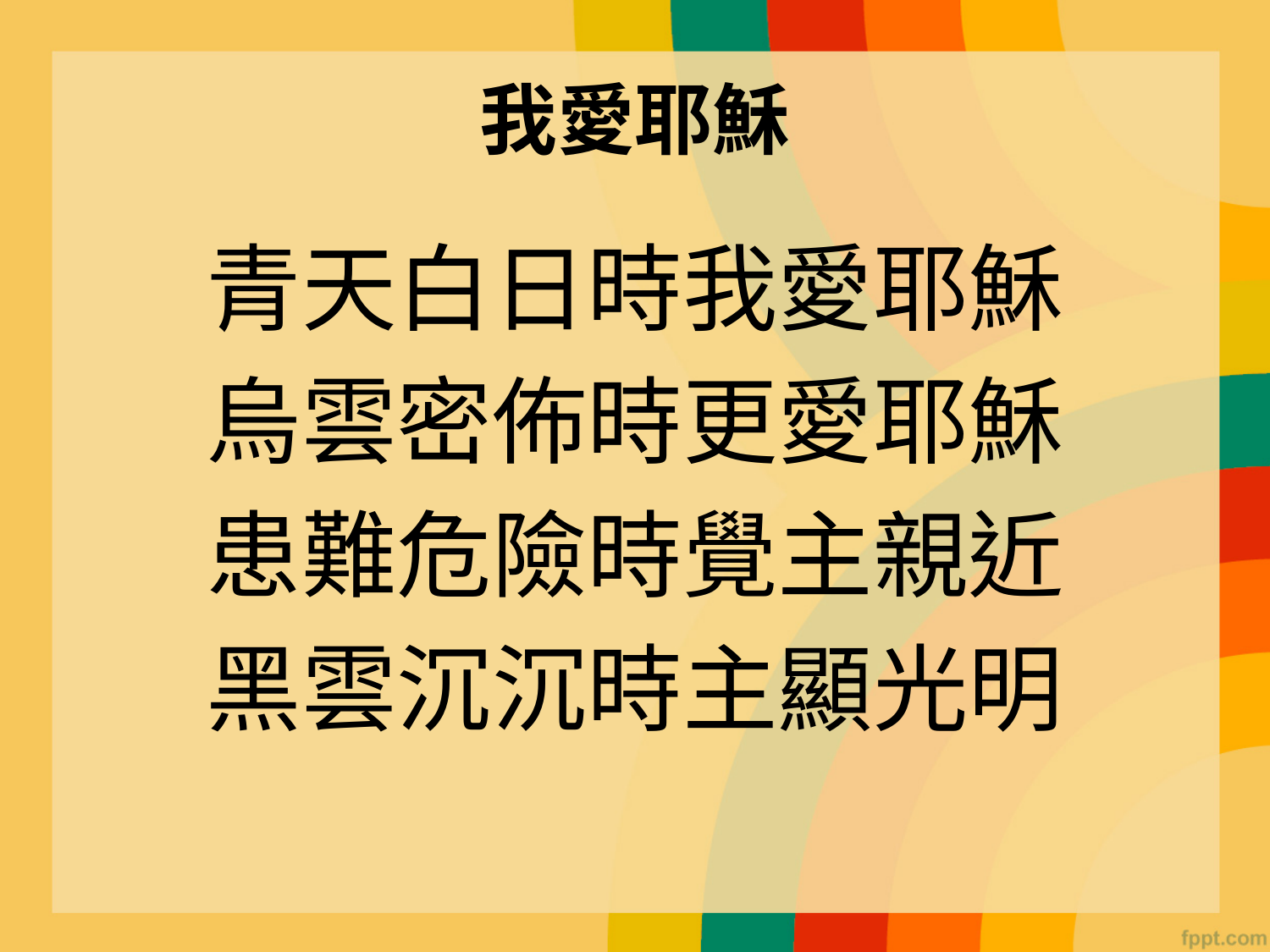

# 我愛耶穌
青天白日時我愛耶穌
烏雲密佈時更愛耶穌
患難危險時覺主親近
黑雲沉沉時主顯光明